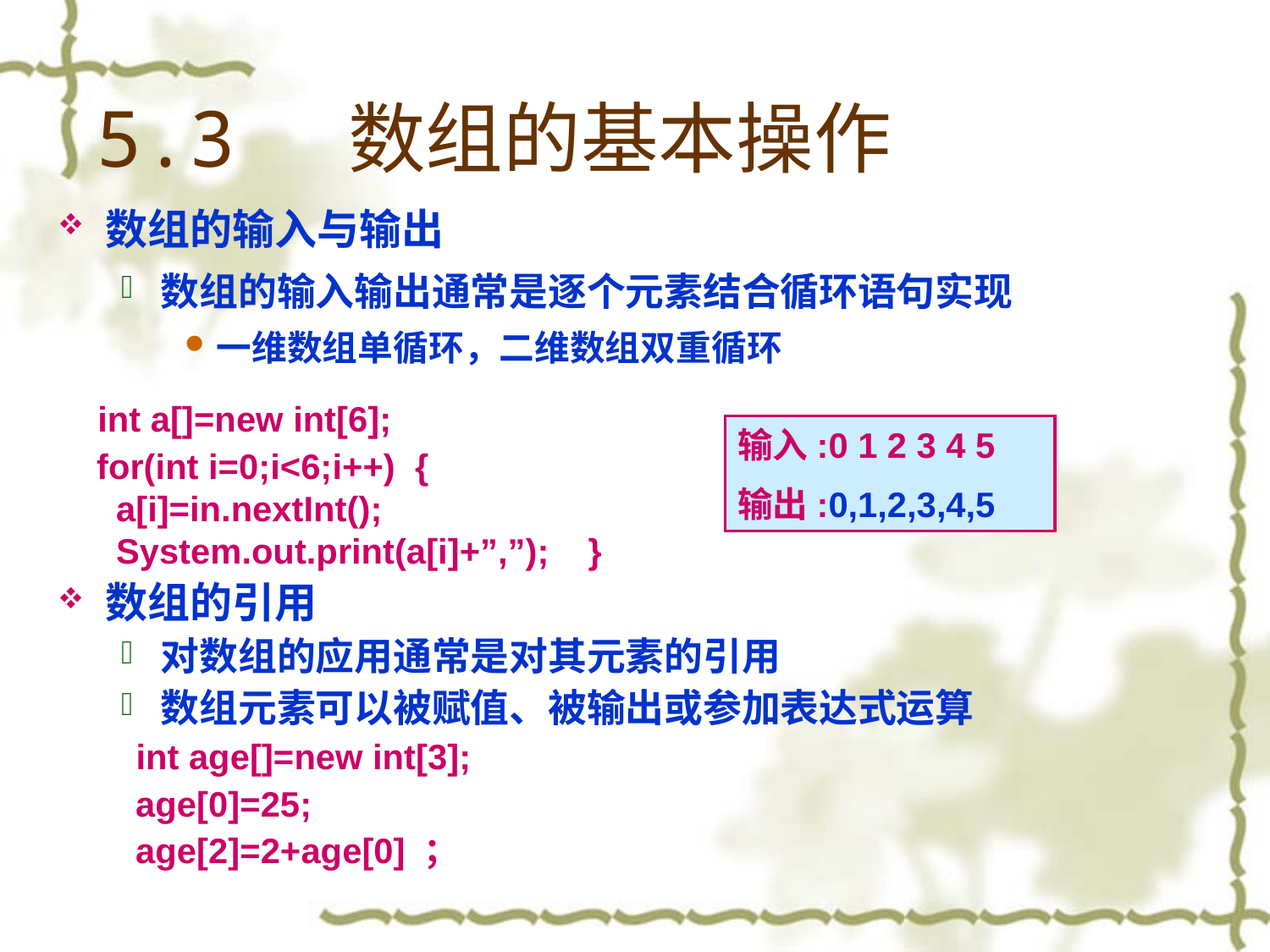

# 5.3  数组的基本操作
数组的输入与输出
数组的输入输出通常是逐个元素结合循环语句实现
一维数组单循环，二维数组双重循环
   int a[]=new int[6];
    for(int i=0;i<6;i++)  {
      a[i]=in.nextInt();
      System.out.print(a[i]+”,”);    }
数组的引用
对数组的应用通常是对其元素的引用
数组元素可以被赋值、被输出或参加表达式运算
          int age[]=new int[3];
        age[0]=25;
        age[2]=2+age[0] ；
输入:0 1 2 3 4 5
输出:0,1,2,3,4,5